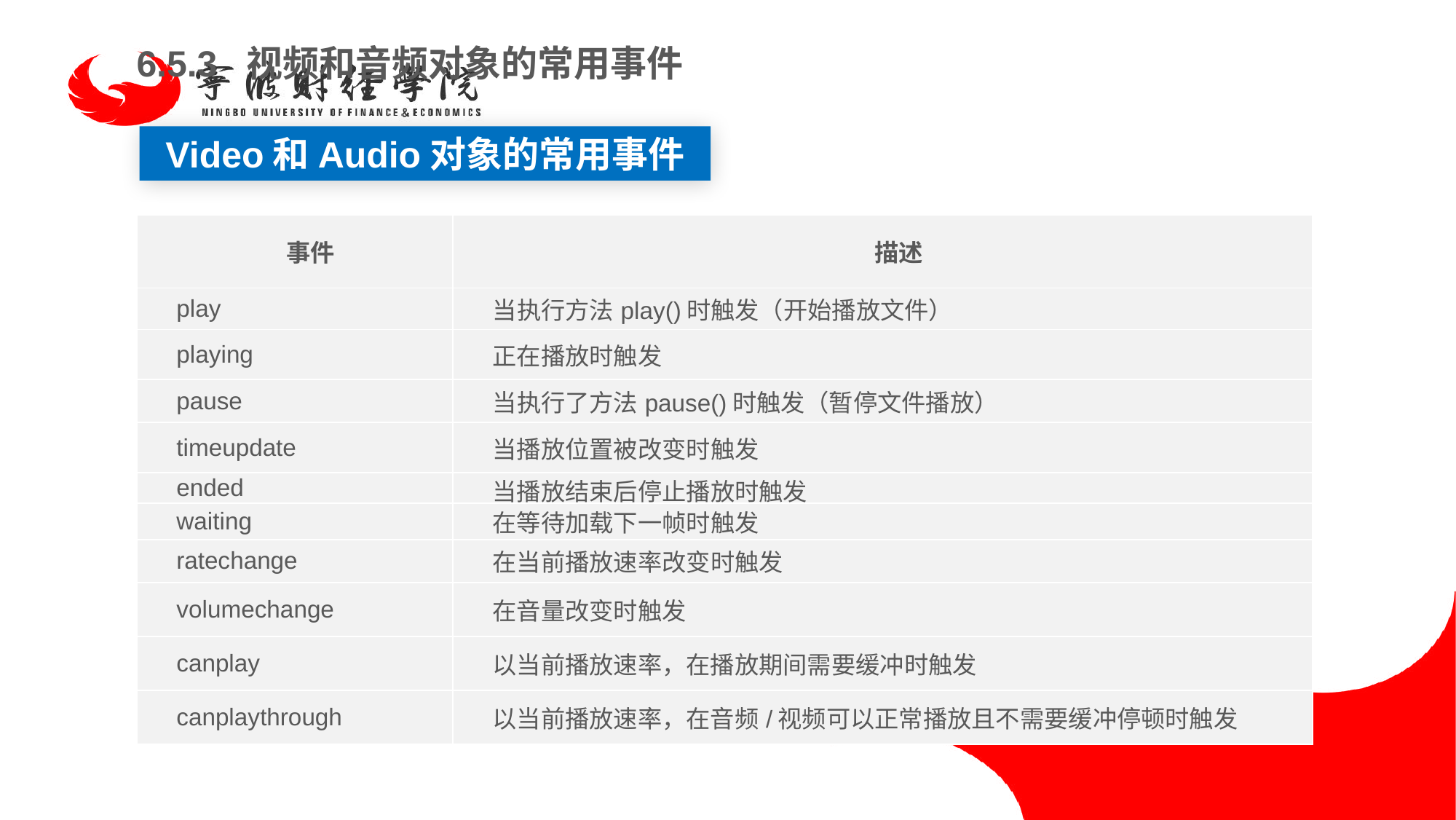

6.5.3  视频和音频对象的常用事件
Video和Audio对象的常用事件
| 事件 | 描述 |
| --- | --- |
| play | 当执行方法play()时触发（开始播放文件） |
| playing | 正在播放时触发 |
| pause | 当执行了方法pause()时触发（暂停文件播放） |
| timeupdate | 当播放位置被改变时触发 |
| ended | 当播放结束后停止播放时触发 |
| waiting | 在等待加载下一帧时触发 |
| ratechange | 在当前播放速率改变时触发 |
| volumechange | 在音量改变时触发 |
| canplay | 以当前播放速率，在播放期间需要缓冲时触发 |
| canplaythrough | 以当前播放速率，在音频/视频可以正常播放且不需要缓冲停顿时触发 |